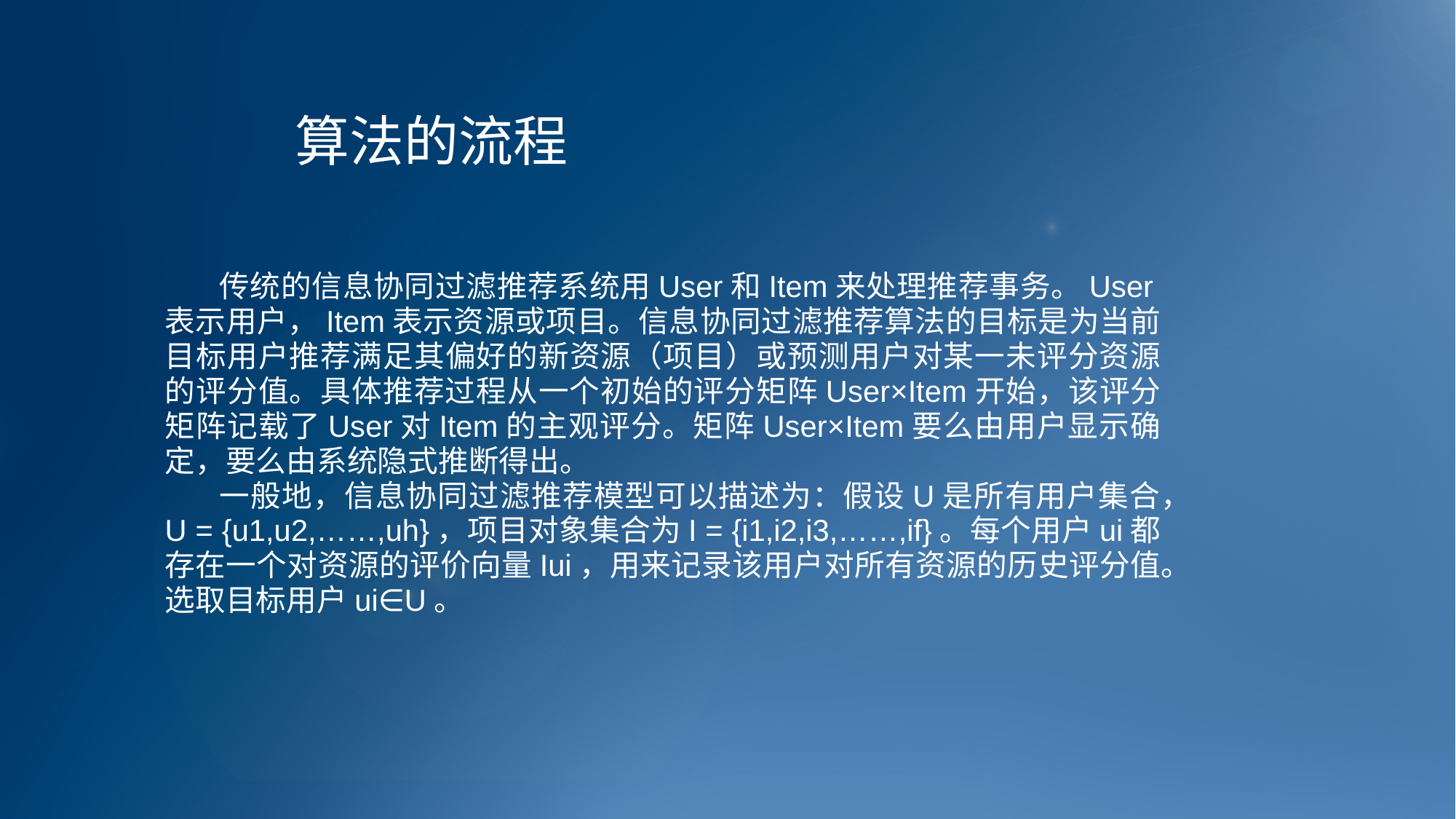

算法的流程
传统的信息协同过滤推荐系统用User和Item来处理推荐事务。User表示用户，Item表示资源或项目。信息协同过滤推荐算法的目标是为当前目标用户推荐满足其偏好的新资源（项目）或预测用户对某一未评分资源的评分值。具体推荐过程从一个初始的评分矩阵User×Item开始，该评分矩阵记载了User对Item的主观评分。矩阵User×Item要么由用户显示确定，要么由系统隐式推断得出。
一般地，信息协同过滤推荐模型可以描述为：假设U是所有用户集合，U = {u1,u2,……,uh}，项目对象集合为I = {i1,i2,i3,……,if}。每个用户ui都存在一个对资源的评价向量Iui，用来记录该用户对所有资源的历史评分值。选取目标用户ui∈U。